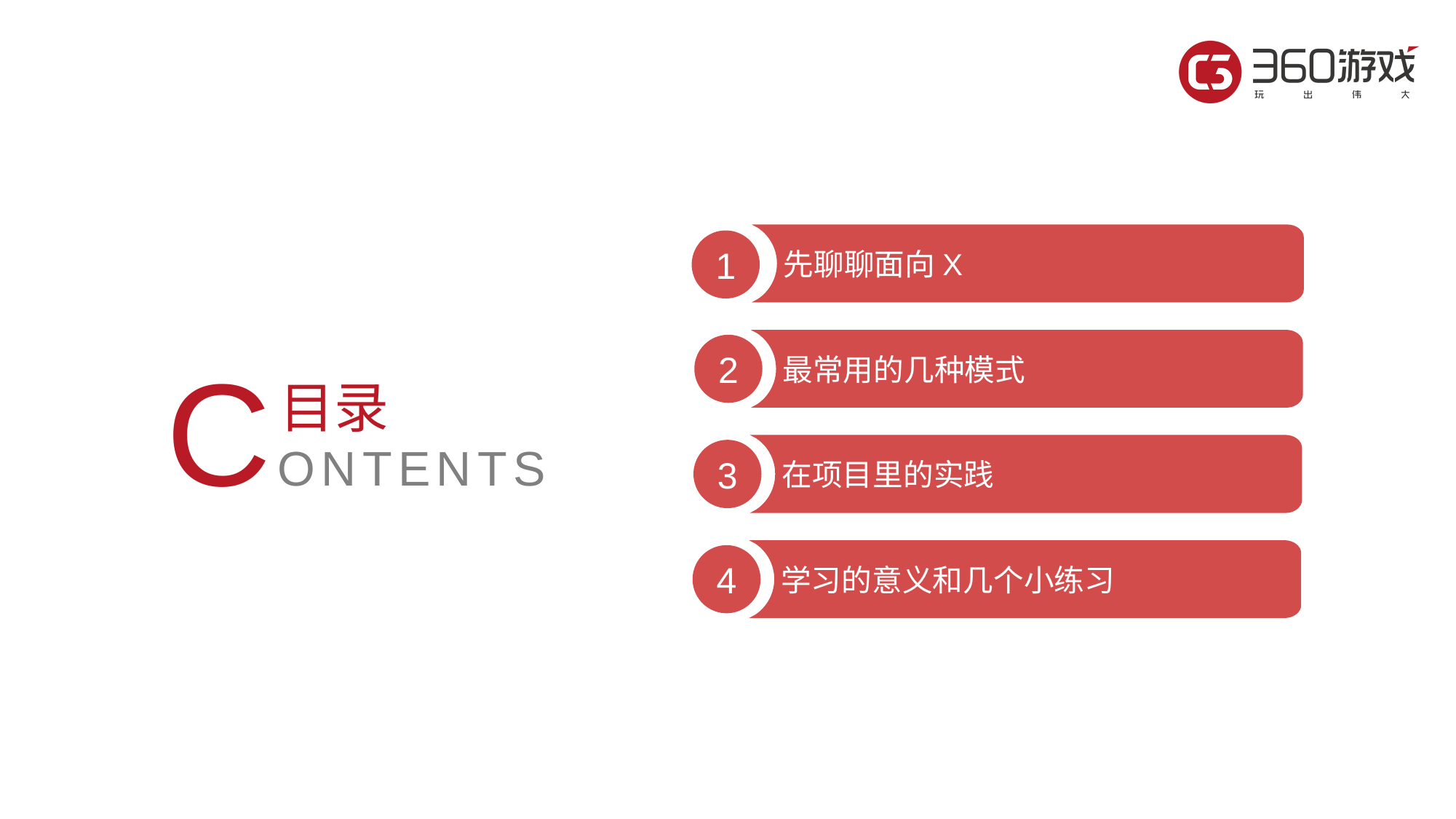

先聊聊面向X

1

   最常用的几种模式

2
CONTENTS
目录

3
   在项目里的实践

4
   学习的意义和几个小练习

2